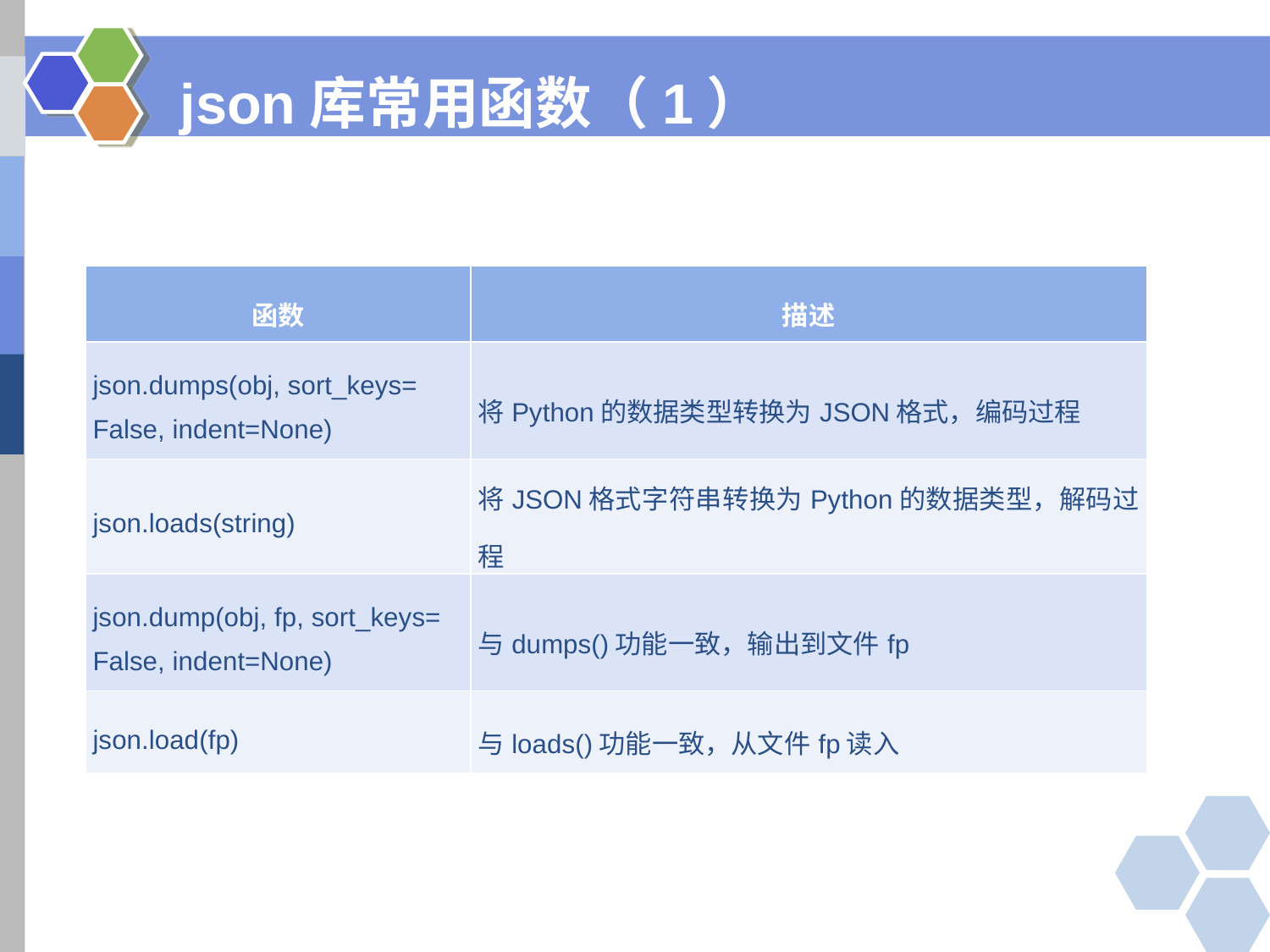

# json库常用函数（1）
| 函数 | 描述 |
| --- | --- |
| json.dumps(obj, sort\_keys= False, indent=None) | 将Python的数据类型转换为JSON格式，编码过程 |
| json.loads(string) | 将JSON格式字符串转换为Python的数据类型，解码过程 |
| json.dump(obj, fp, sort\_keys= False, indent=None) | 与dumps()功能一致，输出到文件fp |
| json.load(fp) | 与loads()功能一致，从文件fp读入 |